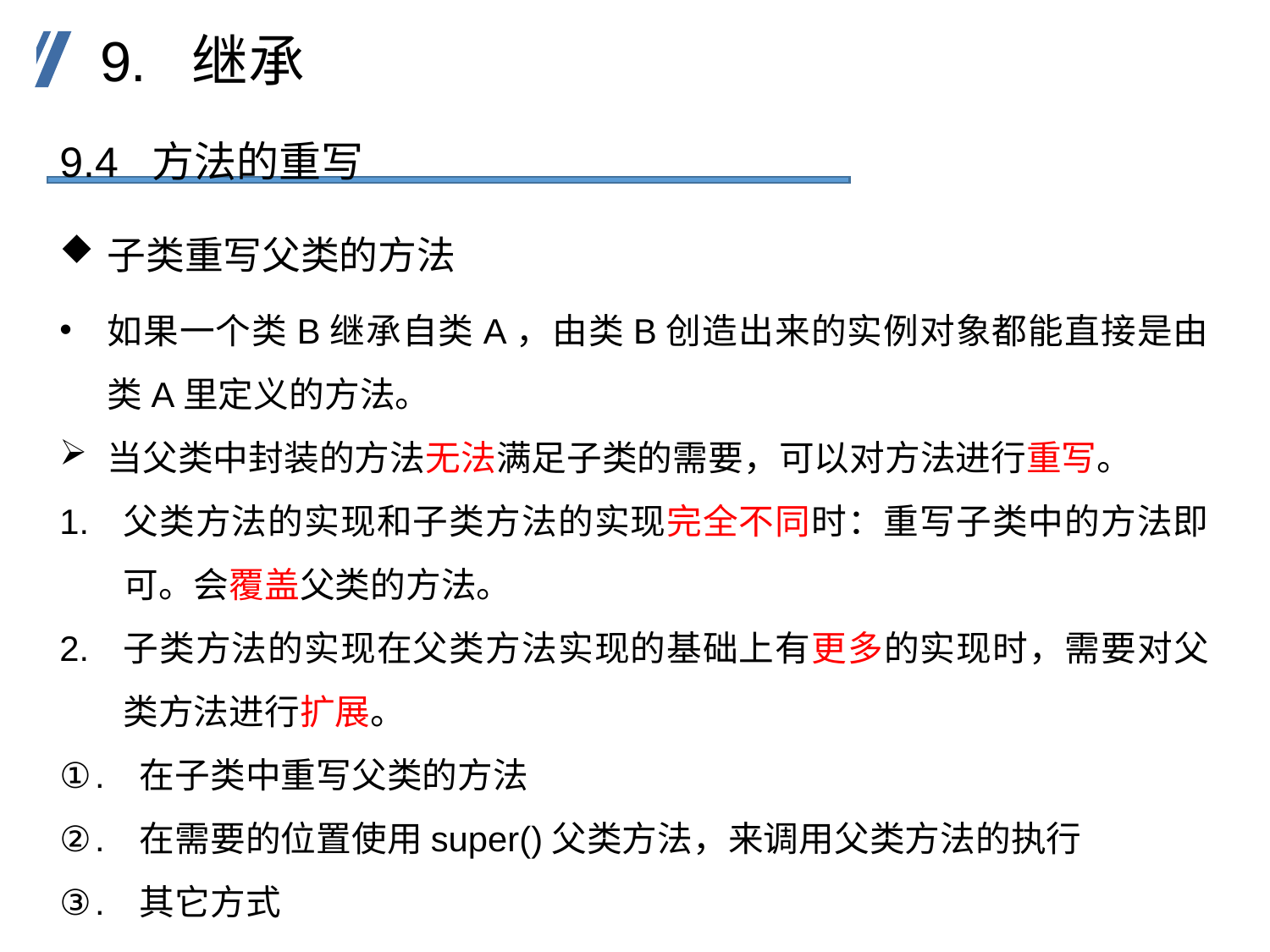

9.  继承
9.4  方法的重写

子类重写父类的方法
如果一个类B继承自类A，由类B创造出来的实例对象都能直接是由类A里定义的方法。
当父类中封装的方法无法满足子类的需要，可以对方法进行重写。
父类方法的实现和子类方法的实现完全不同时：重写子类中的方法即可。会覆盖父类的方法。
子类方法的实现在父类方法实现的基础上有更多的实现时，需要对父类方法进行扩展。
 在子类中重写父类的方法
 在需要的位置使用super()父类方法，来调用父类方法的执行
 其它方式